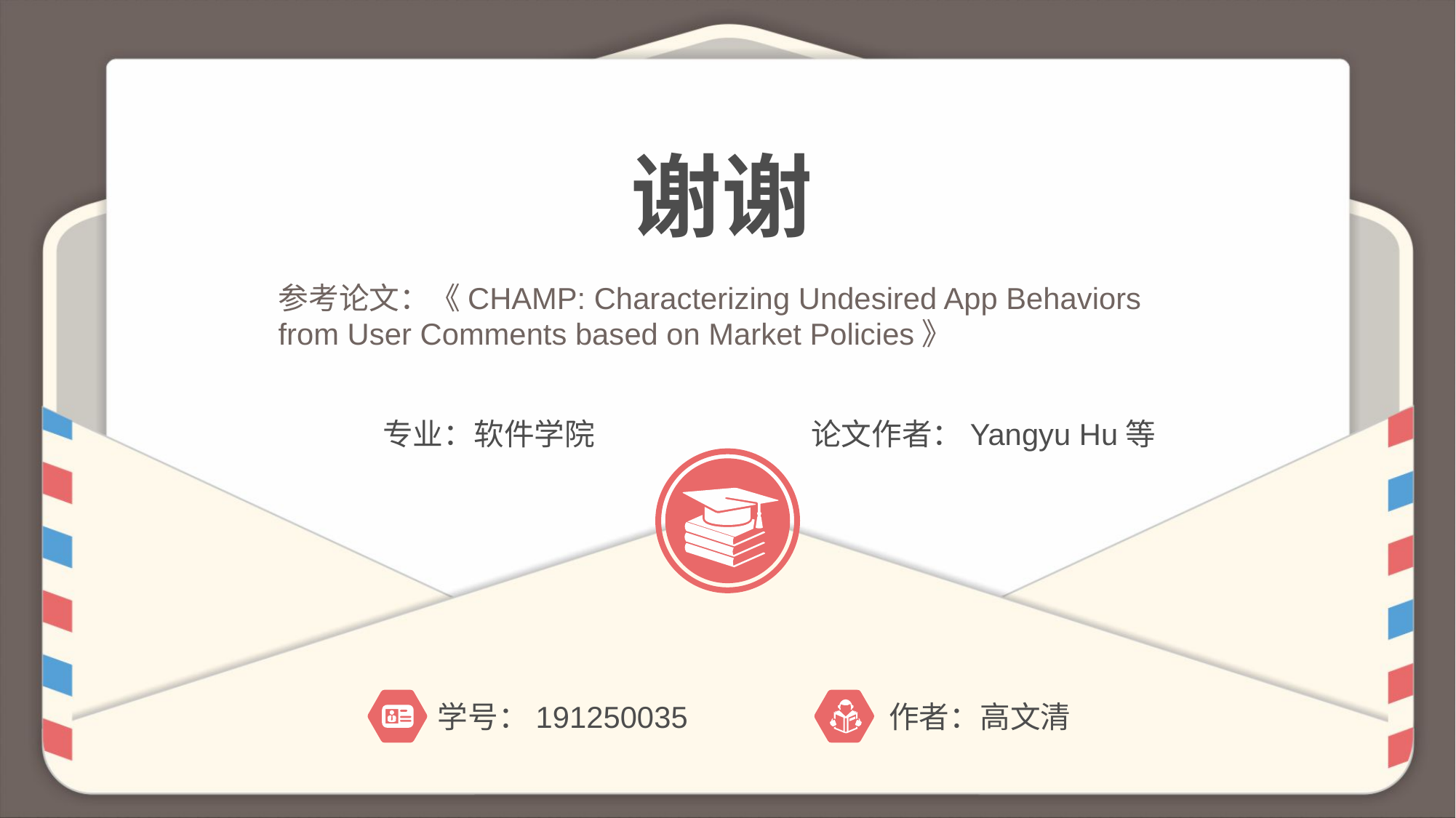

谢谢
参考论文：《CHAMP: Characterizing Undesired App Behaviors from User Comments based on Market Policies》
专业：软件学院
论文作者：Yangyu Hu等

学号：191250035
作者：高文清